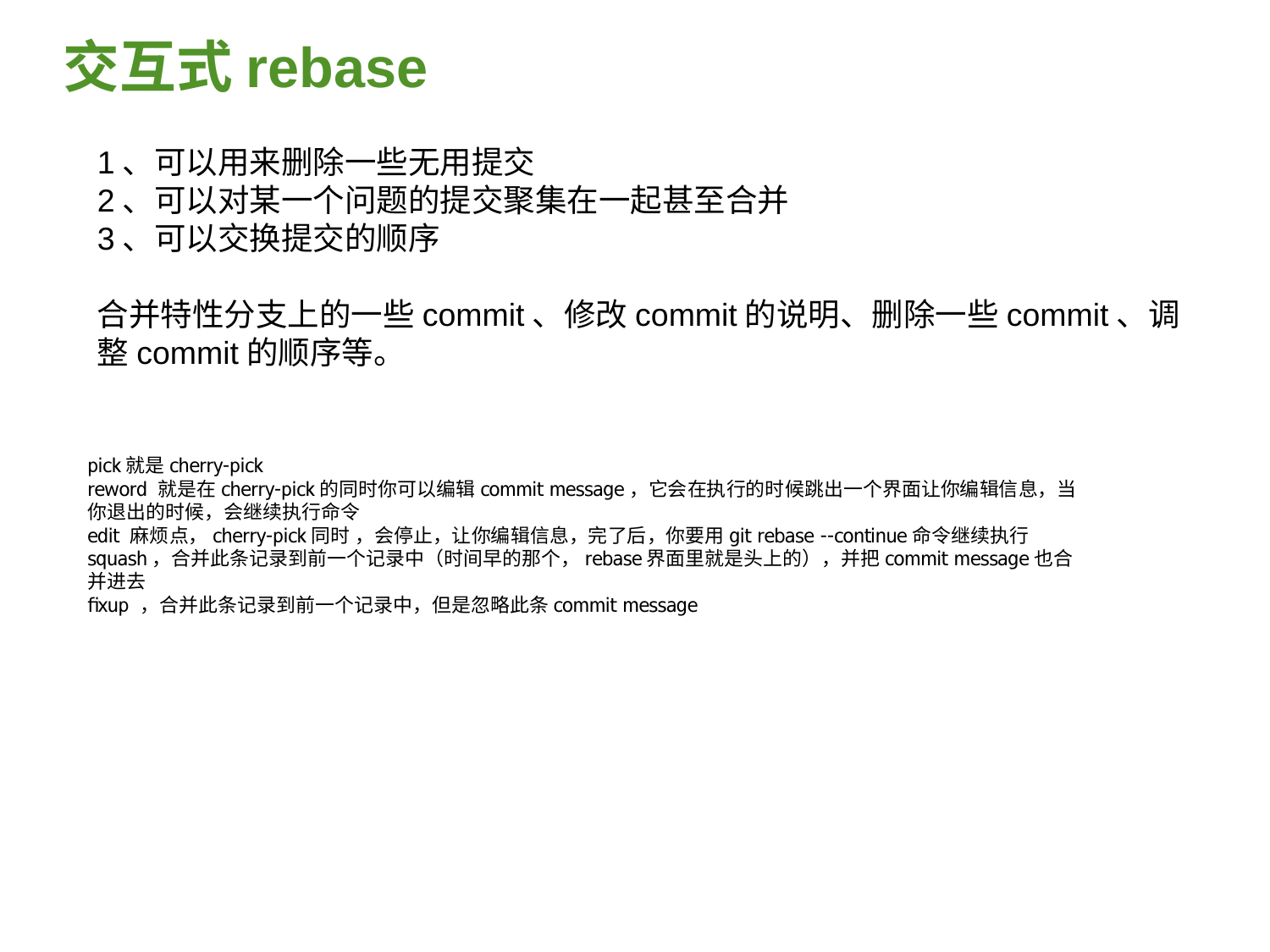

交互式rebase
1、可以用来删除一些无用提交
2、可以对某一个问题的提交聚集在一起甚至合并
3、可以交换提交的顺序

合并特性分支上的一些commit、修改commit的说明、删除一些commit、调整commit的顺序等。

pick就是cherry-pick
reword 就是在cherry-pick的同时你可以编辑commit message，它会在执行的时候跳出一个界面让你编辑信息，当你退出的时候，会继续执行命令
edit 麻烦点，cherry-pick同时 ，会停止，让你编辑信息，完了后，你要用git rebase --continue命令继续执行
squash，合并此条记录到前一个记录中（时间早的那个，rebase界面里就是头上的），并把commit message也合并进去
fixup ，合并此条记录到前一个记录中，但是忽略此条commit message